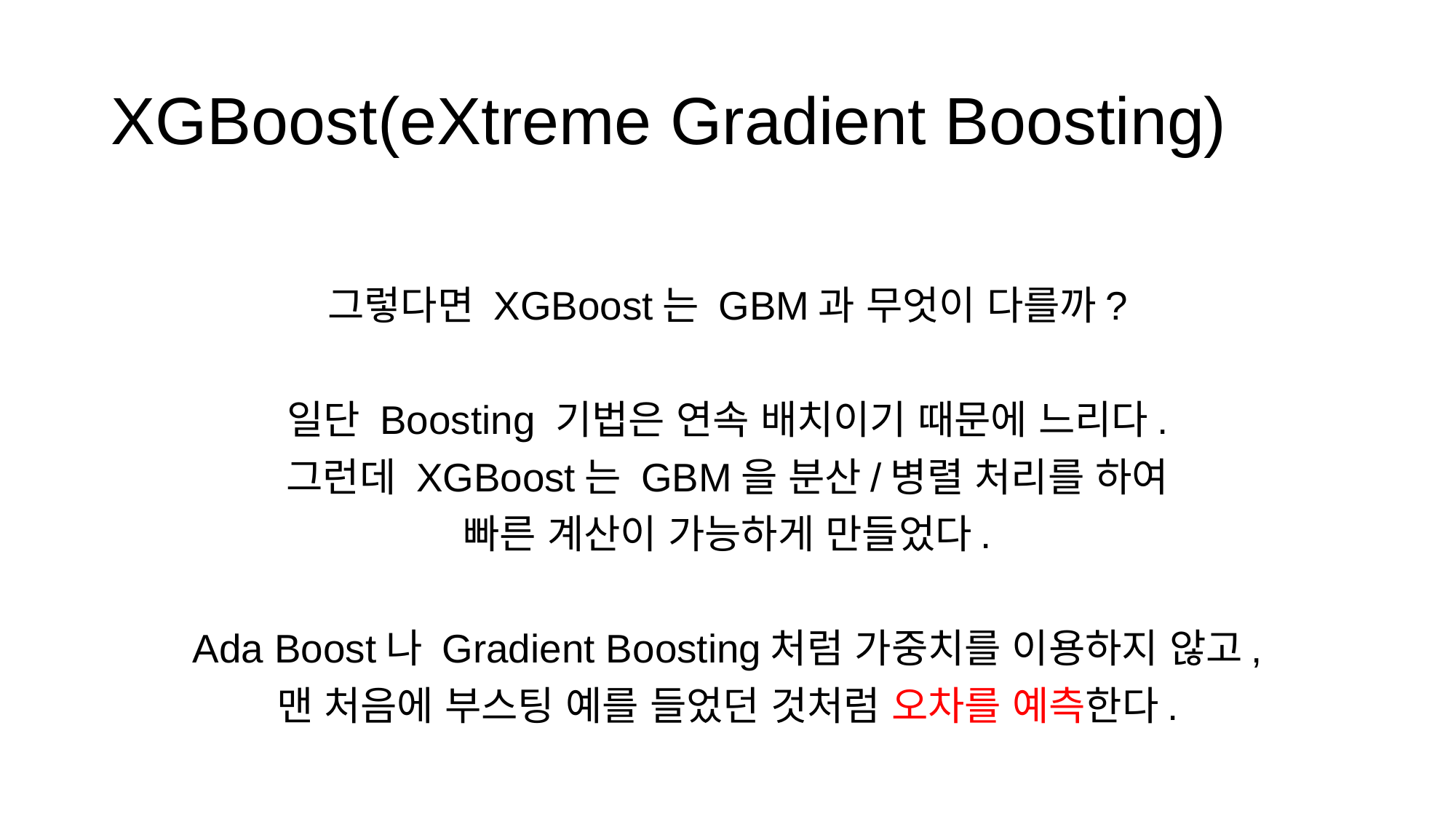

# XGBoost(eXtreme Gradient Boosting)

그렇다면 XGBoost는 GBM과 무엇이 다를까?

일단 Boosting 기법은 연속 배치이기 때문에 느리다.
그런데 XGBoost는 GBM을 분산/병렬 처리를 하여
빠른 계산이 가능하게 만들었다.

Ada Boost나 Gradient Boosting처럼 가중치를 이용하지 않고,
맨 처음에 부스팅 예를 들었던 것처럼 오차를 예측한다.